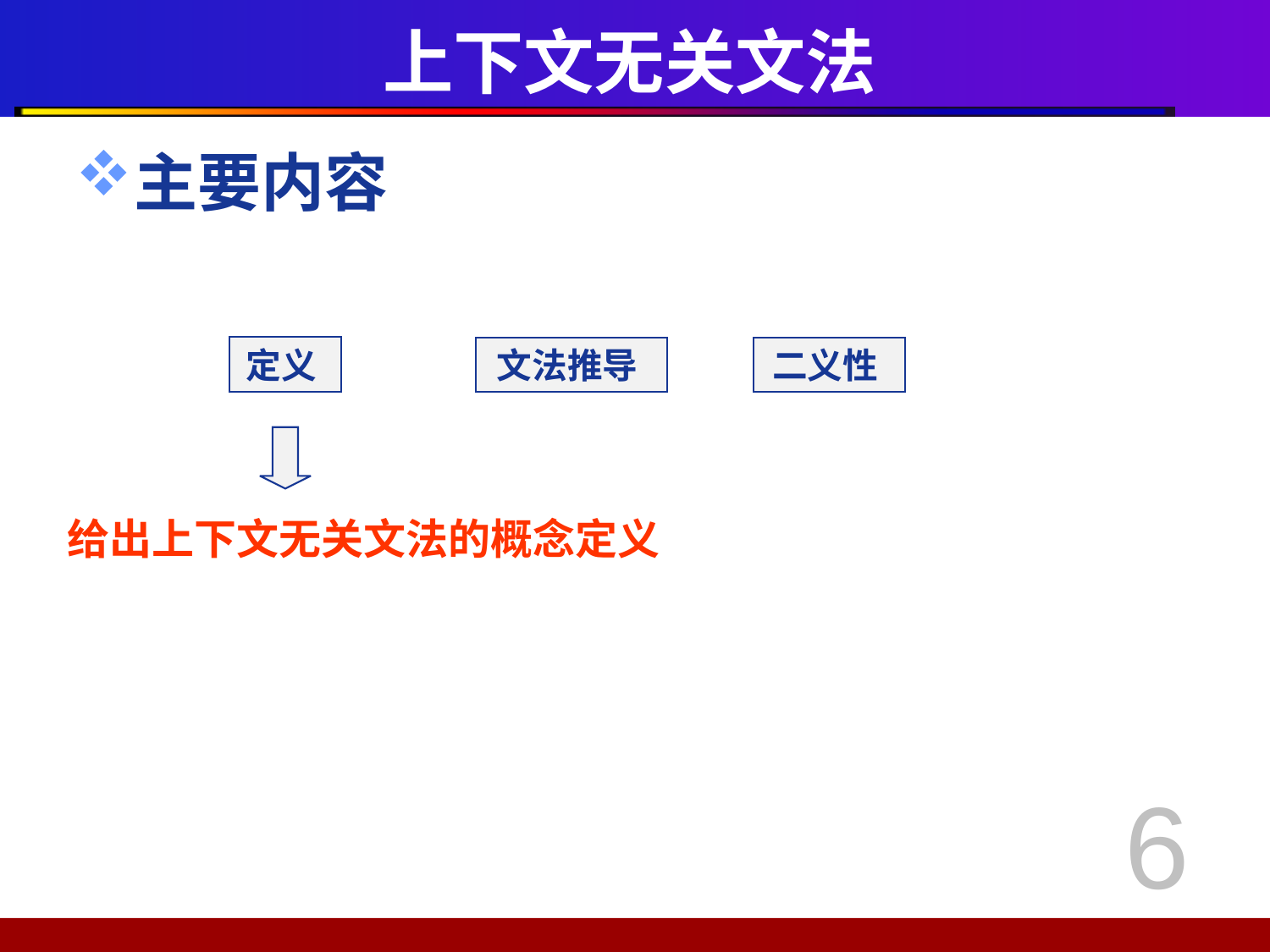

# 上下文无关文法
主要内容
定义
文法推导
二义性

给出上下文无关文法的概念定义
6